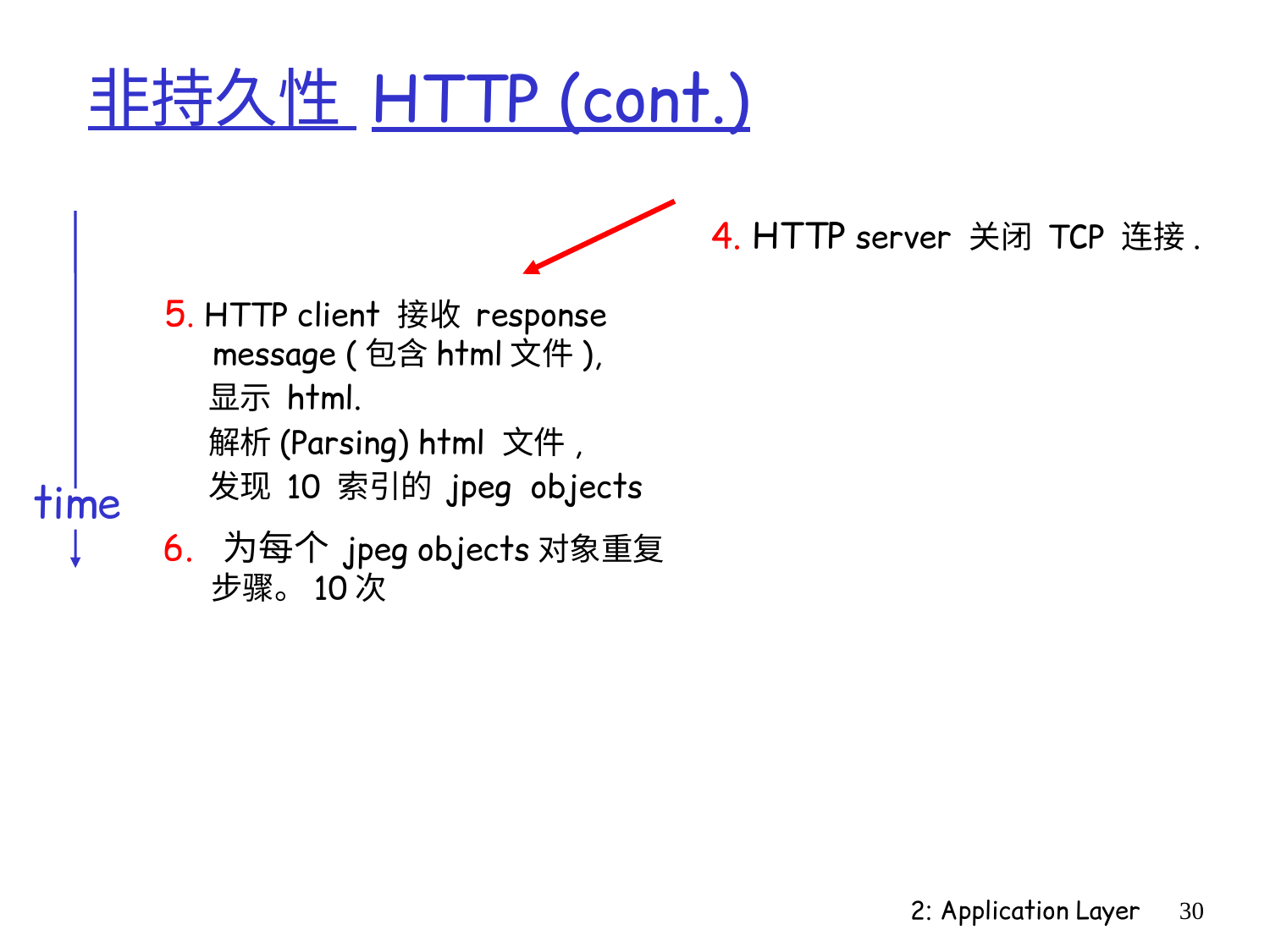

# 非持久性 HTTP (cont.)

4. HTTP server 关闭 TCP 连接.

5. HTTP client 接收 response message (包含html文件),
     显示 html.
     解析(Parsing) html 文件,
     发现 10 索引的 jpeg  objects
time

6.  为每个 jpeg objects对象重复步骤。10次
2: Application Layer
30